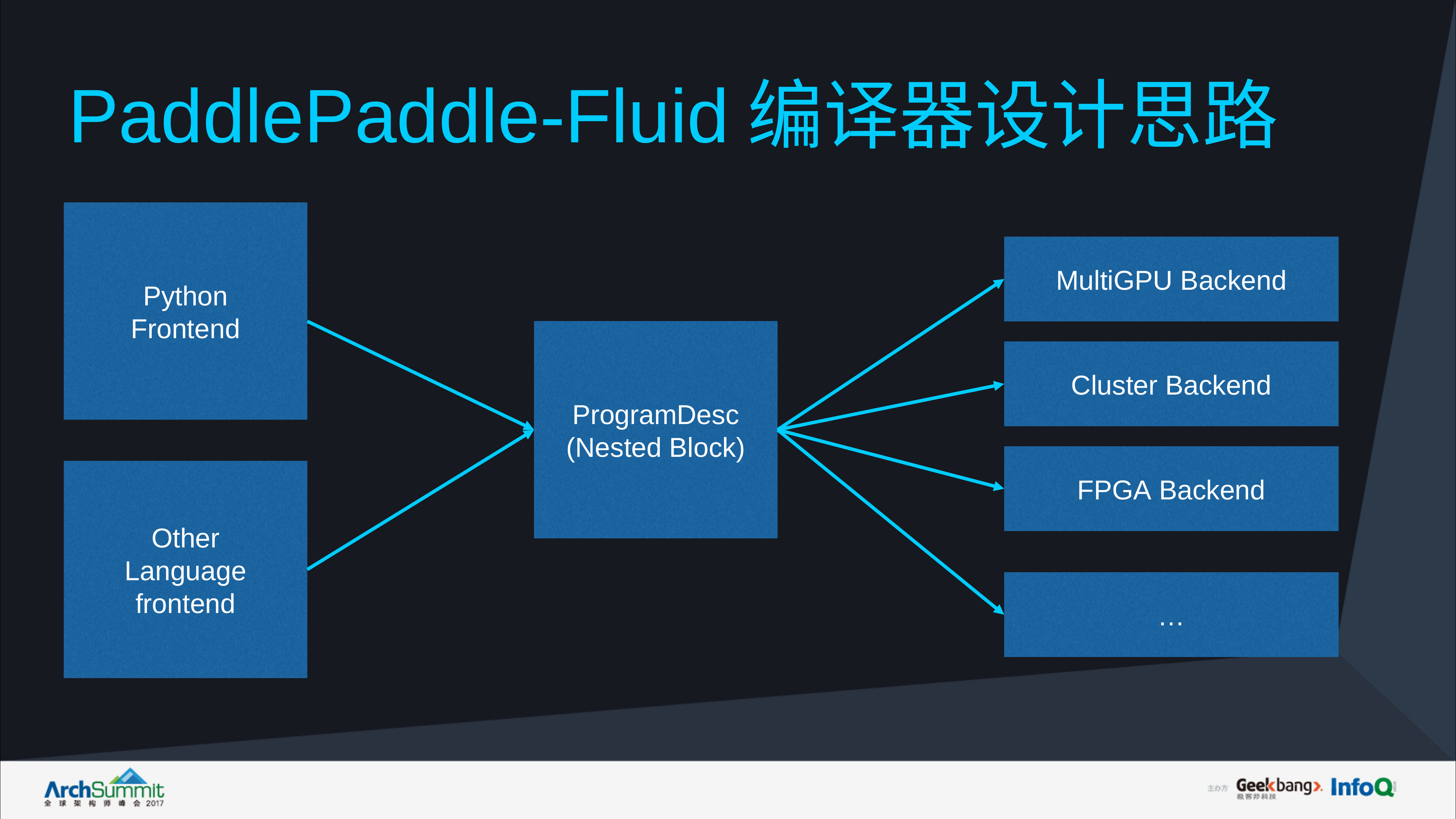

# PaddlePaddle-Fluid编译器设计思路
Python
Frontend
MultiGPU Backend
ProgramDesc
(Nested Block)
Cluster Backend
FPGA Backend
Other
Language
frontend
…